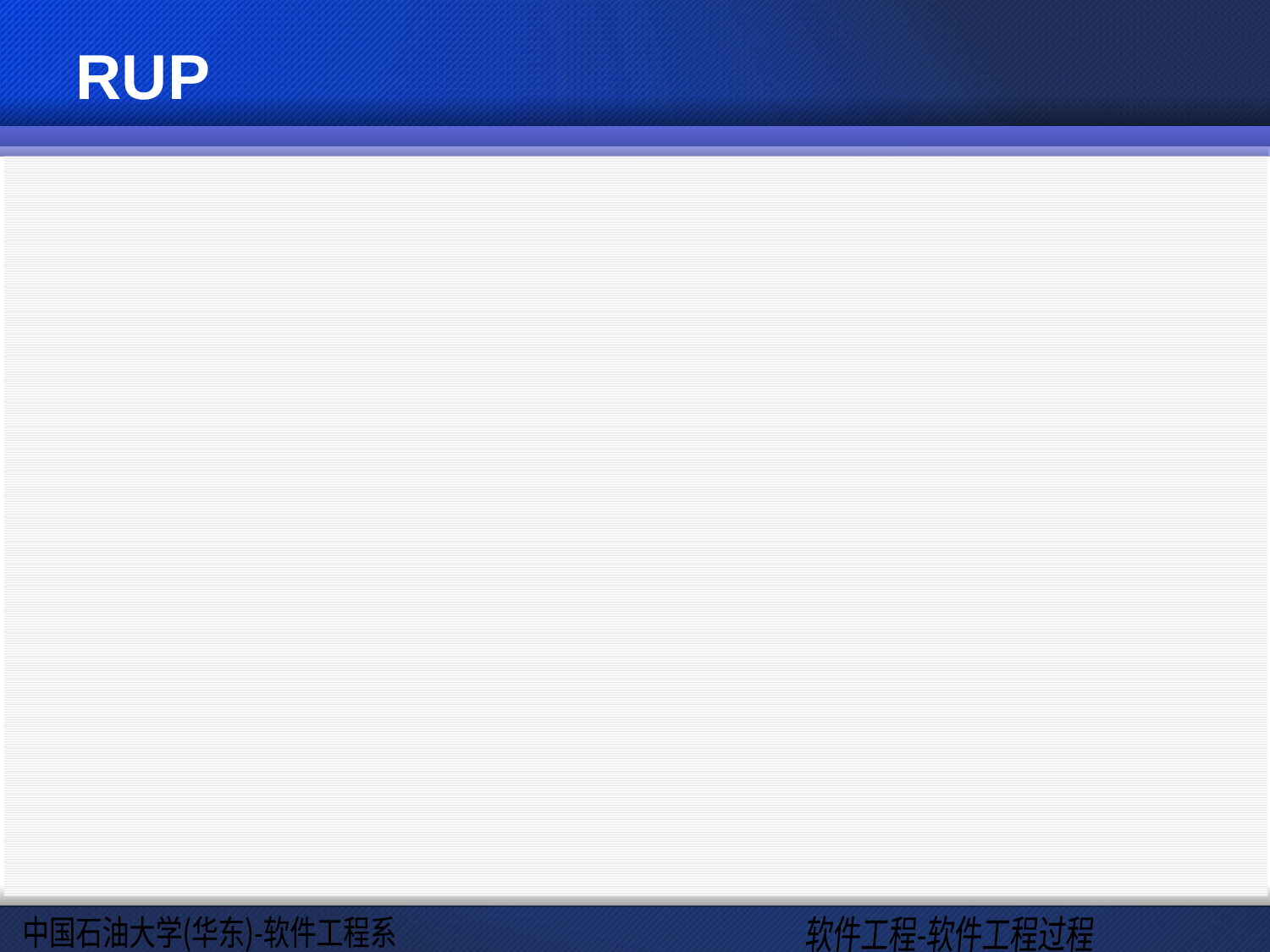

# RUP
RUP又是一套软件工程方法的框架，各个组织可根据自身的实际情况，以及项目规模对RUP进行裁剪和修改，以制定出合乎需要的软件工程过程。
与统一建模语言（Unified Model Language , 以下简称UML）的良好集成、多种CASE工具的支持、不断的升级与维护，迅速得到业界广泛的认同，越来越多的组织以它作为软件开发模型框架